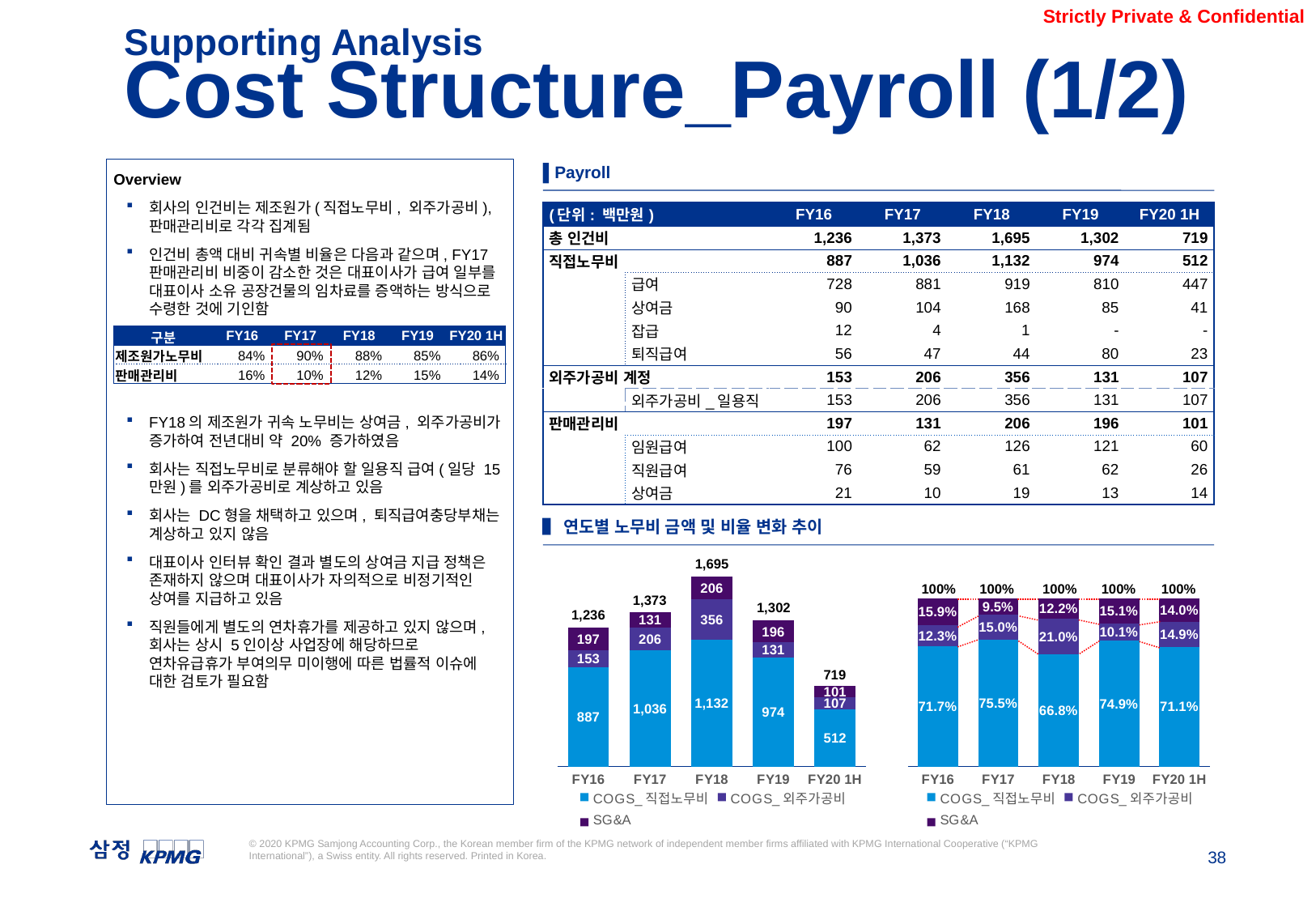

Supporting Analysis
Cost Structure_Payroll (1/2)
▌Payroll

Overview
회사의 인건비는 제조원가(직접노무비, 외주가공비), 판매관리비로 각각 집계됨
인건비 총액 대비 귀속별 비율은 다음과 같으며, FY17 판매관리비 비중이 감소한 것은 대표이사가 급여 일부를 대표이사 소유 공장건물의 임차료를 증액하는 방식으로 수령한 것에 기인함

FY18의 제조원가 귀속 노무비는 상여금, 외주가공비가 증가하여 전년대비 약 20% 증가하였음
회사는 직접노무비로 분류해야 할 일용직 급여(일당 15만원)를 외주가공비로 계상하고 있음
회사는 DC형을 채택하고 있으며, 퇴직급여충당부채는 계상하고 있지 않음
대표이사 인터뷰 확인 결과 별도의 상여금 지급 정책은 존재하지 않으며 대표이사가 자의적으로 비정기적인 상여를 지급하고 있음
직원들에게 별도의 연차휴가를 제공하고 있지 않으며, 회사는 상시 5인이상 사업장에 해당하므로 연차유급휴가 부여의무 미이행에 따른 법률적 이슈에 대한 검토가 필요함

| (단위: 백만원) |  | FY16 | FY17 | FY18 | FY19 | FY20 1H |
| --- | --- | --- | --- | --- | --- | --- |
| 총 인건비 |  | 1,236 | 1,373 | 1,695 | 1,302 | 719 |
| 직접노무비 |  | 887 | 1,036 | 1,132 | 974 | 512 |
|  | 급여 | 728 | 881 | 919 | 810 | 447 |
|  | 상여금 | 90 | 104 | 168 | 85 | 41 |
|  | 잡급 | 12 | 4 | 1 | - | - |
|  | 퇴직급여 | 56 | 47 | 44 | 80 | 23 |
| 외주가공비 계정 |  | 153 | 206 | 356 | 131 | 107 |
|  | 외주가공비\_일용직 | 153 | 206 | 356 | 131 | 107 |
| 판매관리비 |  | 197 | 131 | 206 | 196 | 101 |
|  | 임원급여 | 100 | 62 | 126 | 121 | 60 |
|  | 직원급여 | 76 | 59 | 61 | 62 | 26 |
|  | 상여금 | 21 | 10 | 19 | 13 | 14 |
| 구분 | FY16 | FY17 | FY18 | FY19 | FY20 1H |
| --- | --- | --- | --- | --- | --- |
| 제조원가노무비 | 84% | 90% | 88% | 85% | 86% |
| 판매관리비 | 16% | 10% | 12% | 15% | 14% |

▌연도별 노무비 금액 및 비율 변화 추이

### Chart

| Category | COGS_직접노무비 | COGS_외주가공비 | SG&A |
|---|---|---|---|
| FY16 | 0.7173919359305224 | 0.12337652814577925 | 0.15923153592369835 |
| FY17 | 0.7548623823027785 | 0.14981926180215466 | 0.09531835589506683 |
| FY18 | 0.6679155402063685 | 0.21023405362208789 | 0.12185040617154363 |
| FY19 | 0.7486818191684339 | 0.10078084804686502 | 0.1505373327847011 |
| FY20 1H | 0.7109950196110432 | 0.1492246791749667 | 0.13978030121399015 |

### Chart

| Category | COGS_직접노무비 | COGS_외주가공비 | SG&A |
|---|---|---|---|
| FY16 | 886763948.0 | 152505000.0 | 196825164.0 |
| FY17 | 1036441940.0 | 205705000.0 | 130874109.0 |
| FY18 | 1131814323.0 | 356251500.0 | 206481249.0 |
| FY19 | 974451927.0 | 131172000.0 | 195932892.0 |
| FY20 1H | 511526818.0 | 107360000.0 | 100565223.0 |
1,695
100%
100%
100%
100%
100%
1,373
1,302
1,236
719